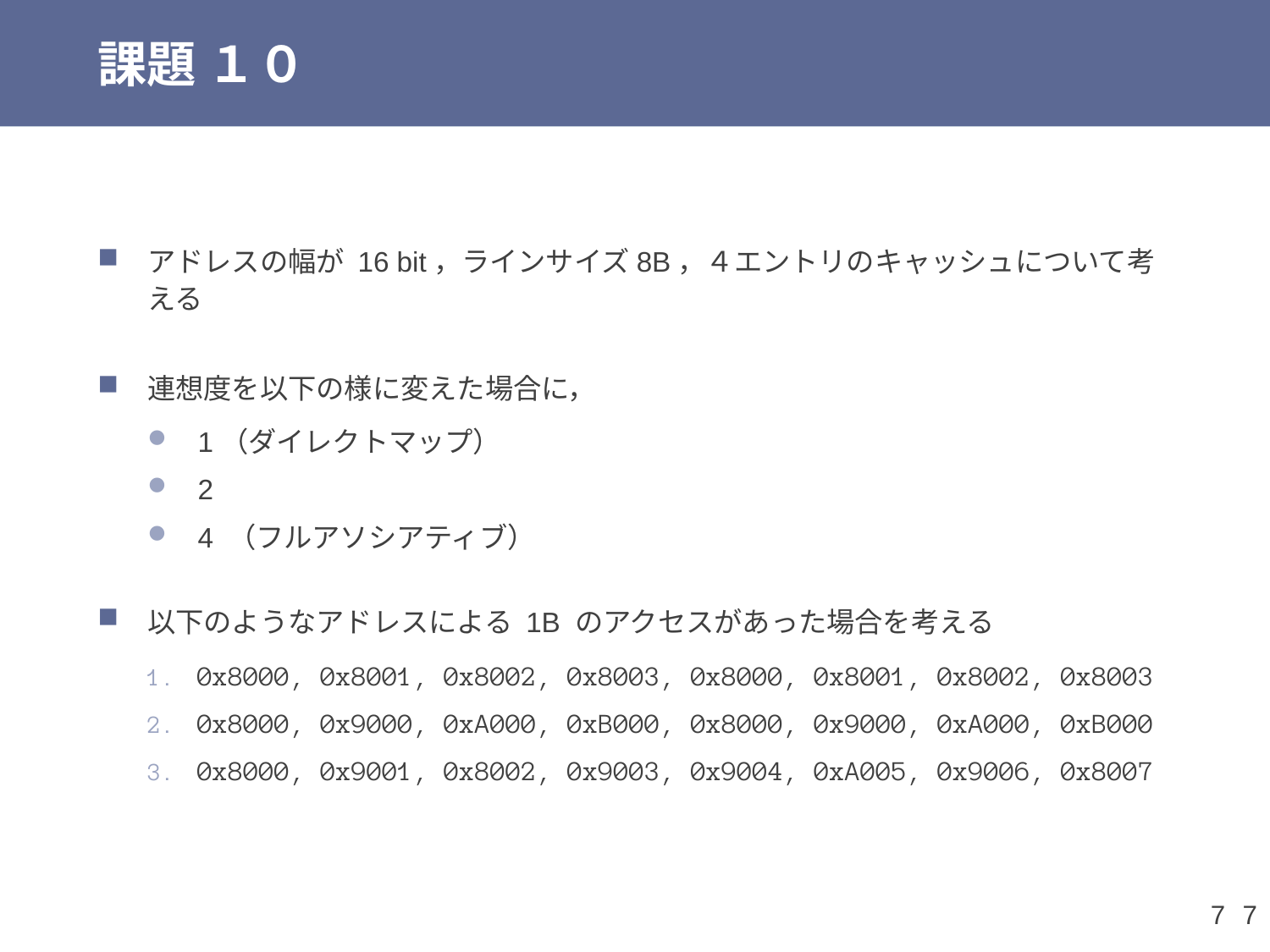

# 課題 １０
アドレスの幅が 16 bit，ラインサイズ8B，４エントリのキャッシュについて考える
連想度を以下の様に変えた場合に，
1（ダイレクトマップ）
2
4 （フルアソシアティブ）
以下のようなアドレスによる 1B のアクセスがあった場合を考える
0x8000, 0x8001, 0x8002, 0x8003, 0x8000, 0x8001, 0x8002, 0x8003
0x8000, 0x9000, 0xA000, 0xB000, 0x8000, 0x9000, 0xA000, 0xB000
0x8000, 0x9001, 0x8002, 0x9003, 0x9004, 0xA005, 0x9006, 0x8007
7